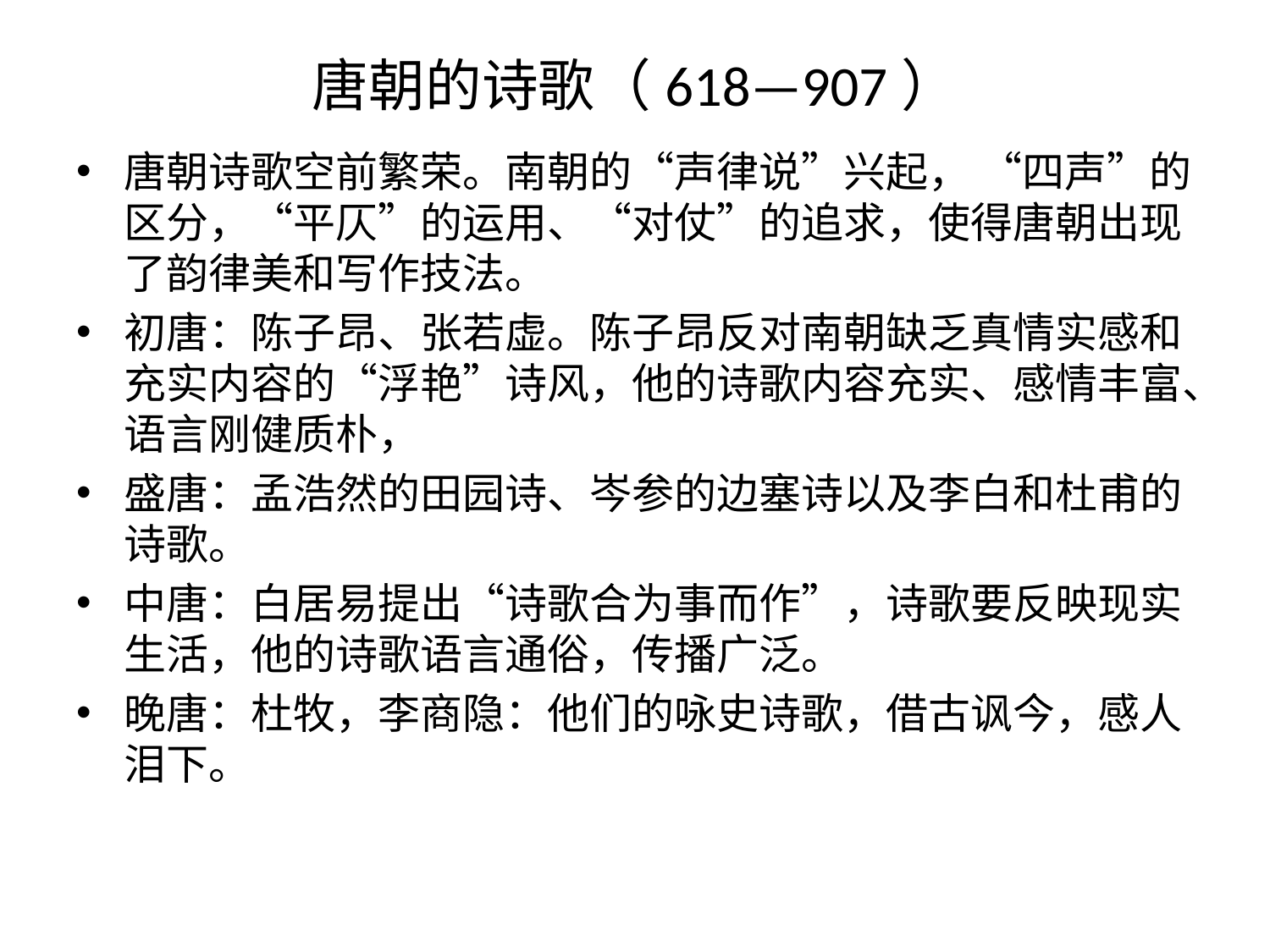

# 唐朝的诗歌（618—907）
唐朝诗歌空前繁荣。南朝的“声律说”兴起， “四声”的区分，“平仄”的运用、“对仗”的追求，使得唐朝出现了韵律美和写作技法。
初唐：陈子昂、张若虚。陈子昂反对南朝缺乏真情实感和充实内容的“浮艳”诗风，他的诗歌内容充实、感情丰富、语言刚健质朴，
盛唐：孟浩然的田园诗、岑参的边塞诗以及李白和杜甫的诗歌。
中唐：白居易提出“诗歌合为事而作”，诗歌要反映现实生活，他的诗歌语言通俗，传播广泛。
晚唐：杜牧，李商隐：他们的咏史诗歌，借古讽今，感人泪下。